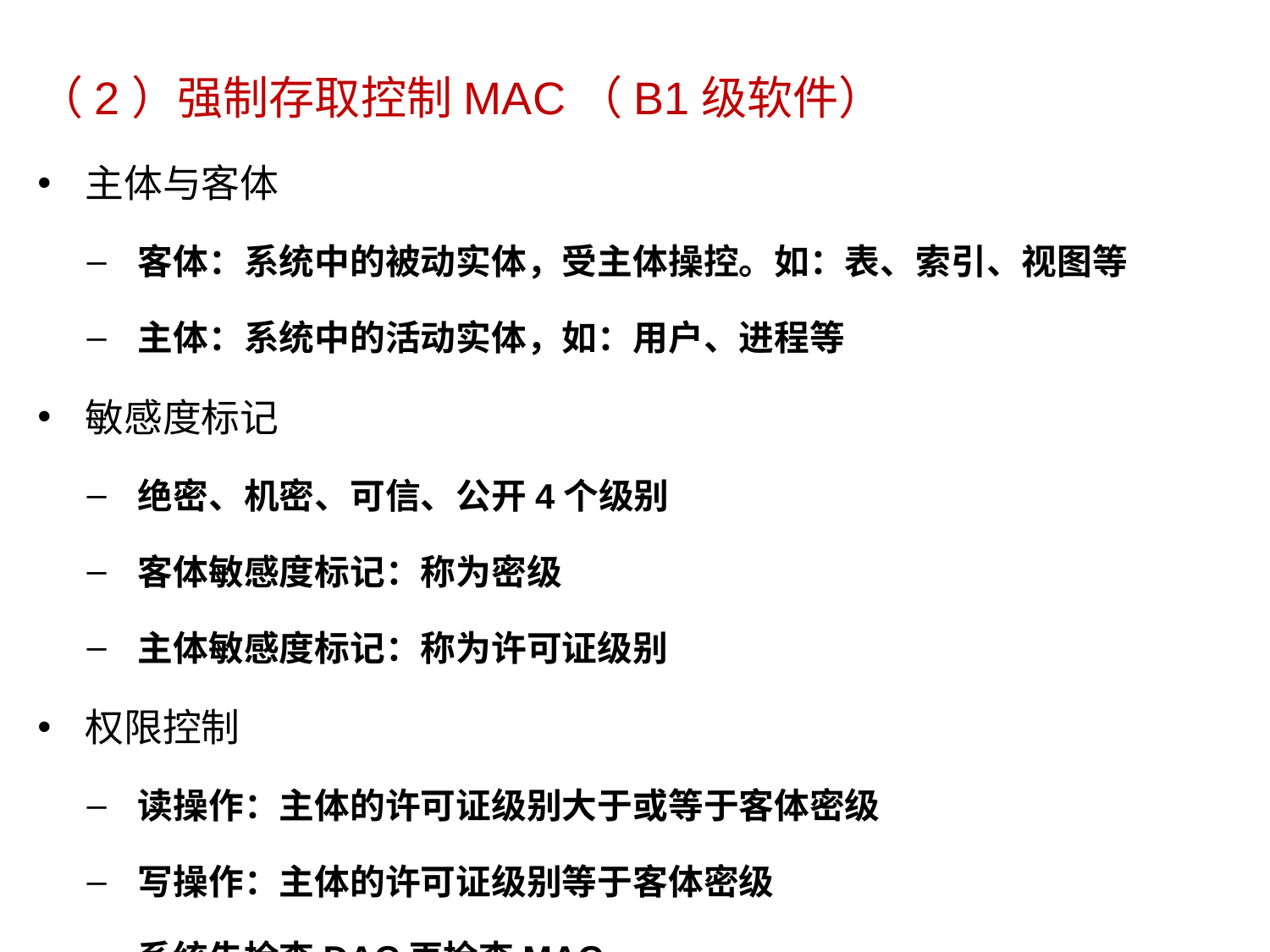

（2）强制存取控制MAC（B1级软件）
主体与客体
客体：系统中的被动实体，受主体操控。如：表、索引、视图等
主体：系统中的活动实体，如：用户、进程等
敏感度标记
绝密、机密、可信、公开4个级别
客体敏感度标记：称为密级
主体敏感度标记：称为许可证级别
权限控制
读操作：主体的许可证级别大于或等于客体密级
写操作：主体的许可证级别等于客体密级
系统先检查DAC再检查MAC